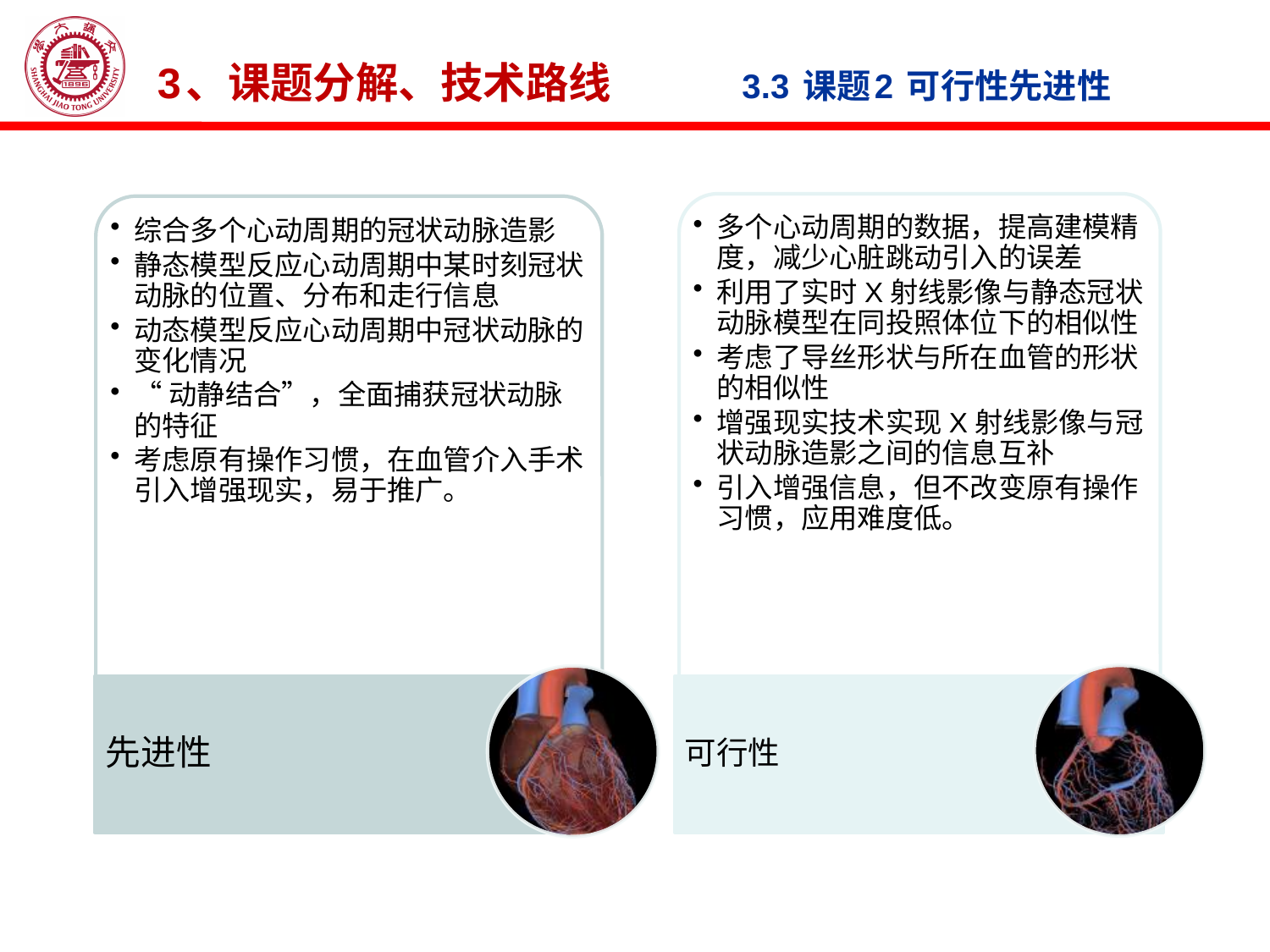

3、课题分解、技术路线             3.3 课题2 可行性先进性
综合多个心动周期的冠状动脉造影
静态模型反应心动周期中某时刻冠状动脉的位置、分布和走行信息
动态模型反应心动周期中冠状动脉的变化情况
“动静结合”，全面捕获冠状动脉的特征
考虑原有操作习惯，在血管介入手术引入增强现实，易于推广。
先进性
多个心动周期的数据，提高建模精度，减少心脏跳动引入的误差
利用了实时X射线影像与静态冠状动脉模型在同投照体位下的相似性
考虑了导丝形状与所在血管的形状的相似性
增强现实技术实现X射线影像与冠状动脉造影之间的信息互补
引入增强信息，但不改变原有操作习惯，应用难度低。
可行性